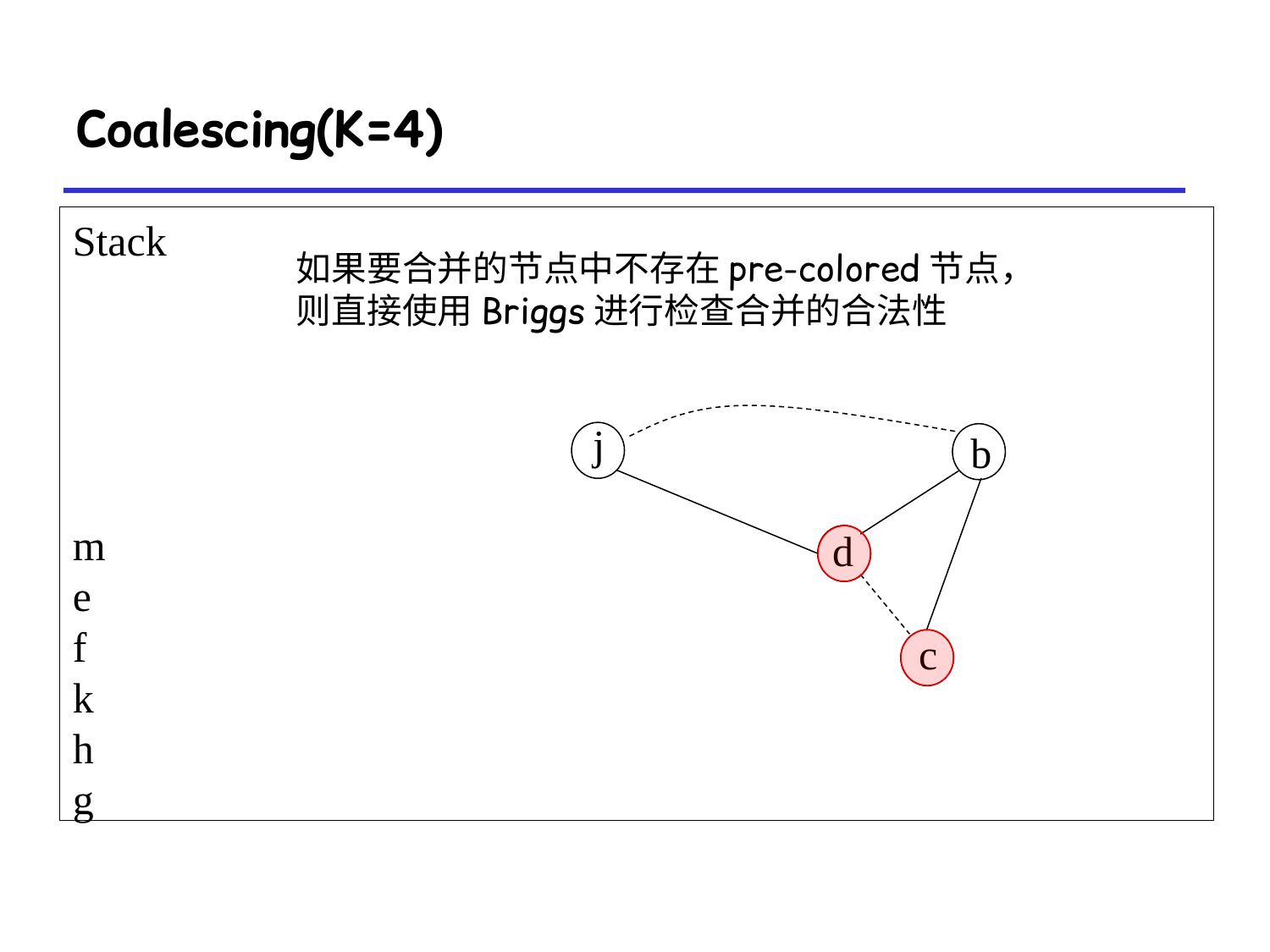

# Coalescing(K=4)
Stack

m
e
f
k
h
g
如果要合并的节点中不存在pre-colored节点，
则直接使用Briggs进行检查合并的合法性

j
b

d

c

72